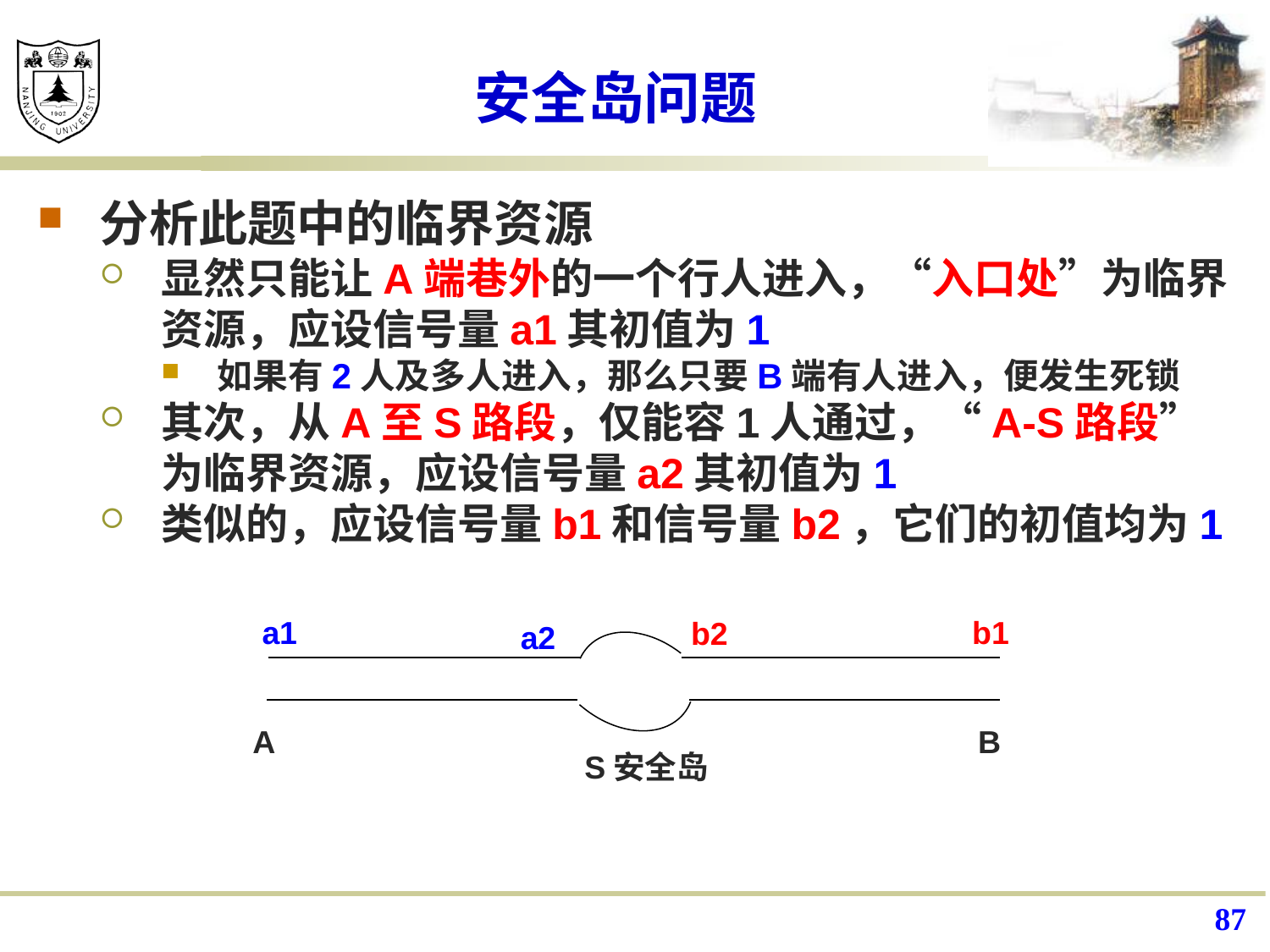

# 安全岛问题
分析此题中的临界资源
显然只能让A端巷外的一个行人进入，“入口处”为临界资源，应设信号量a1其初值为1
如果有2人及多人进入，那么只要B端有人进入，便发生死锁
其次，从A至S路段，仅能容1人通过，“A-S路段”为临界资源，应设信号量a2其初值为1
类似的，应设信号量b1和信号量b2，它们的初值均为1
a1
b1
b2
a2

A
B
S安全岛
87